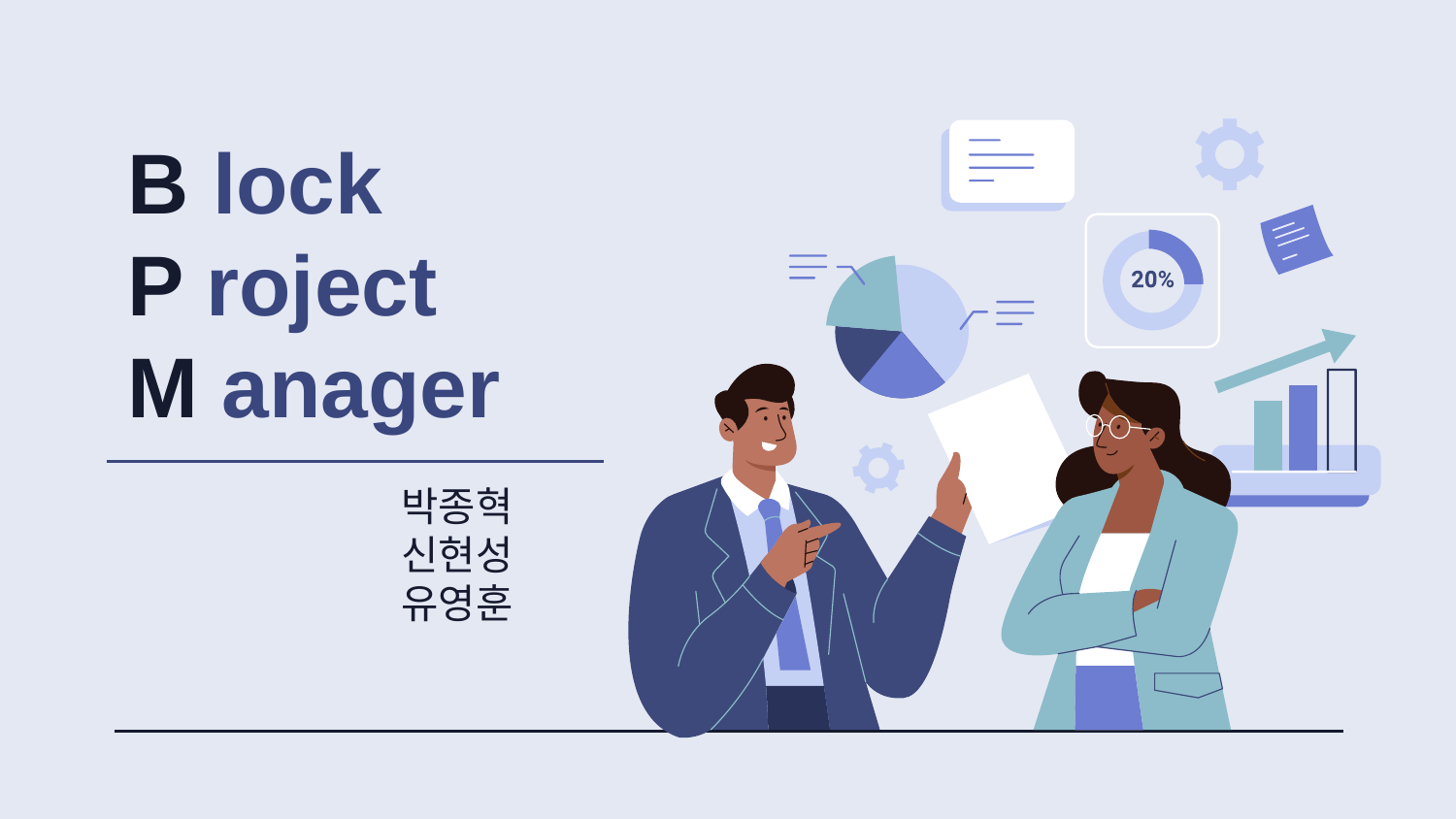

# B lock P roject M anager

박종혁
신현성
유영훈